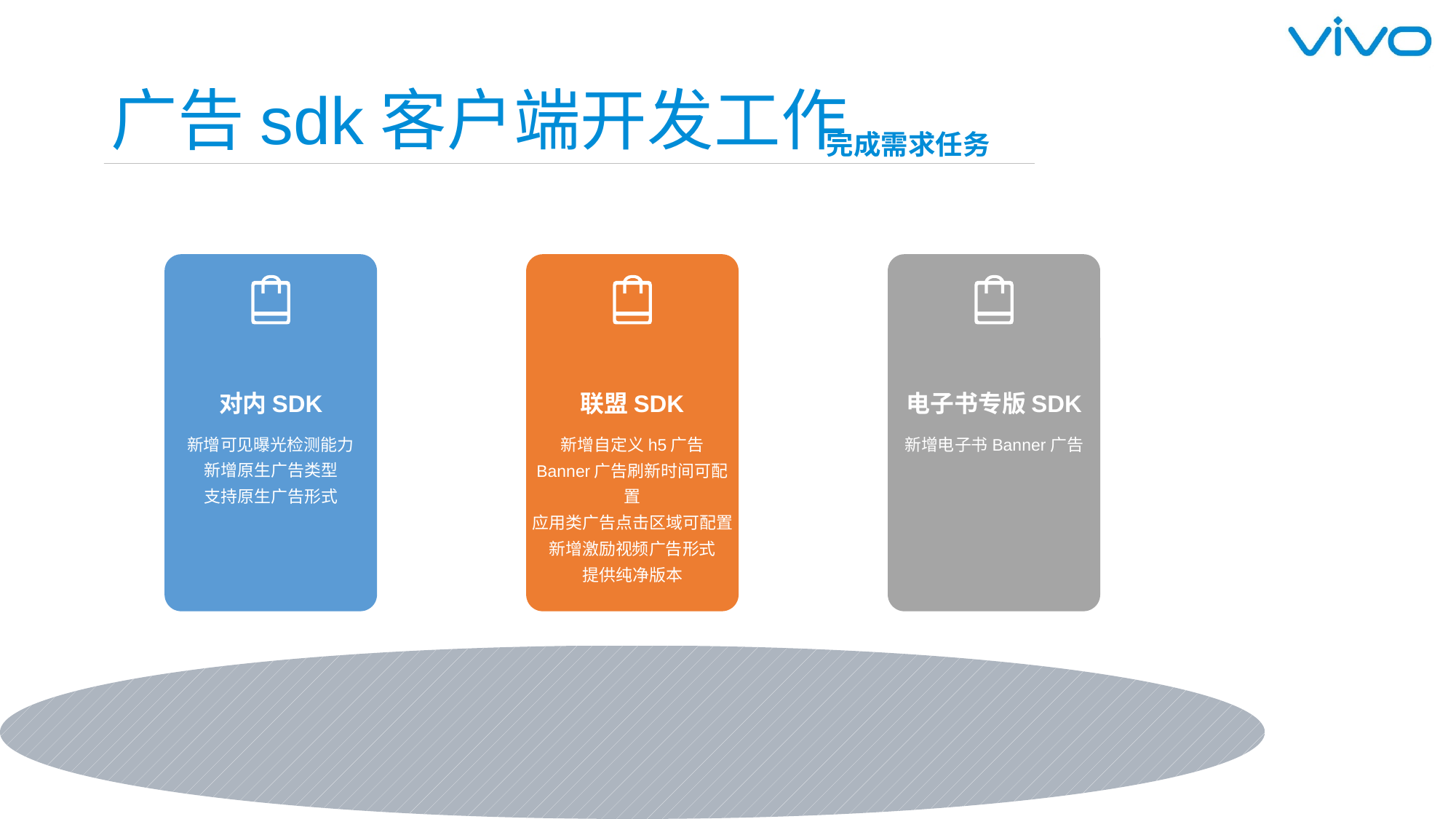

# 广告sdk客户端开发工作
完成需求任务

对内SDK
新增可见曝光检测能力
新增原生广告类型
支持原生广告形式

联盟SDK
新增自定义h5广告
Banner广告刷新时间可配置
应用类广告点击区域可配置
新增激励视频广告形式
提供纯净版本

电子书专版SDK
新增电子书Banner广告